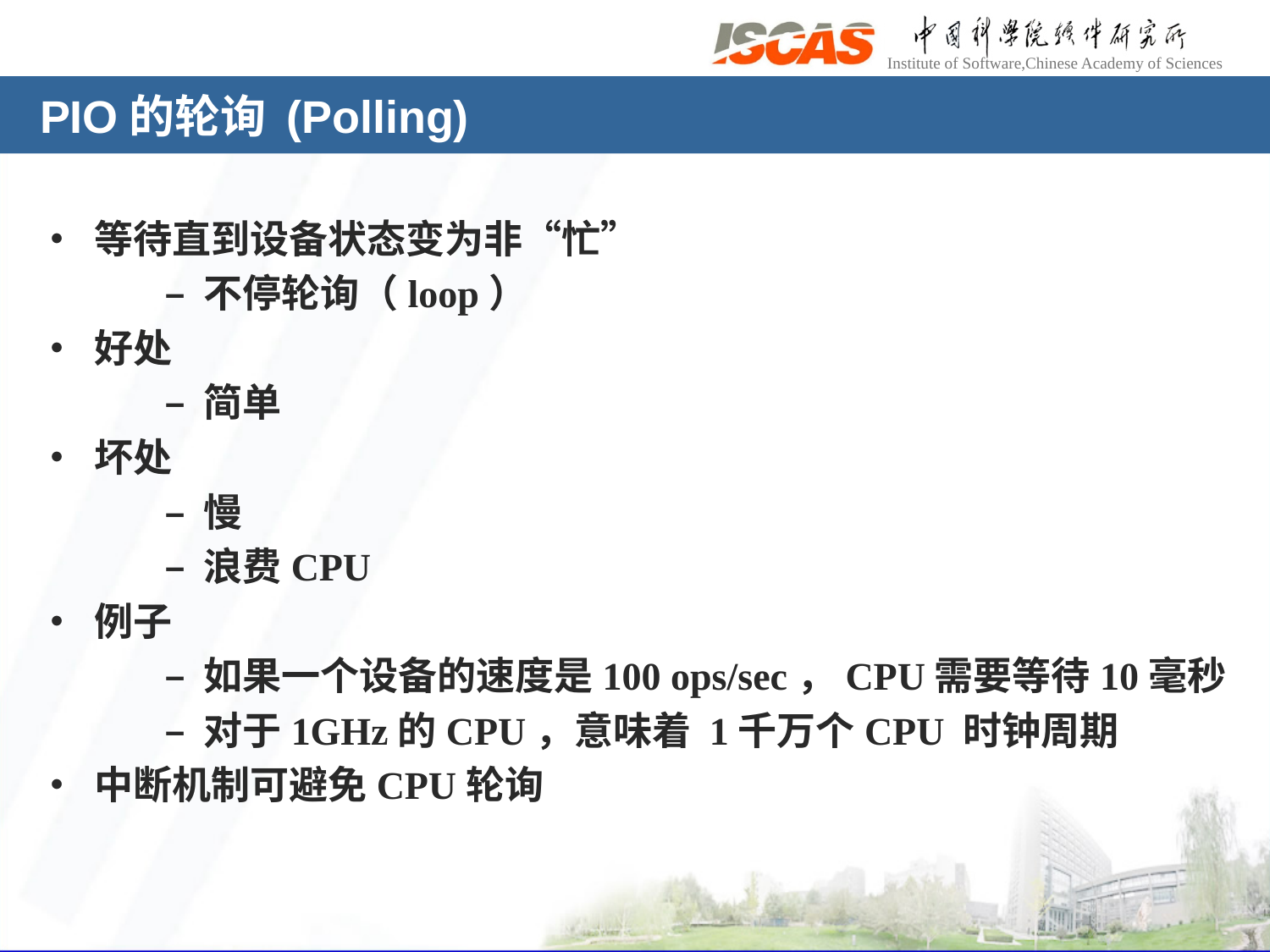

# PIO的轮询 (Polling)
• 等待直到设备状态变为非“忙”
	– 不停轮询（loop）
• 好处
	– 简单
• 坏处
	– 慢
	– 浪费CPU
• 例子
	– 如果一个设备的速度是100 ops/sec，CPU需要等待10毫秒
	– 对于1GHz的CPU，意味着 1千万个CPU 时钟周期
• 中断机制可避免CPU轮询